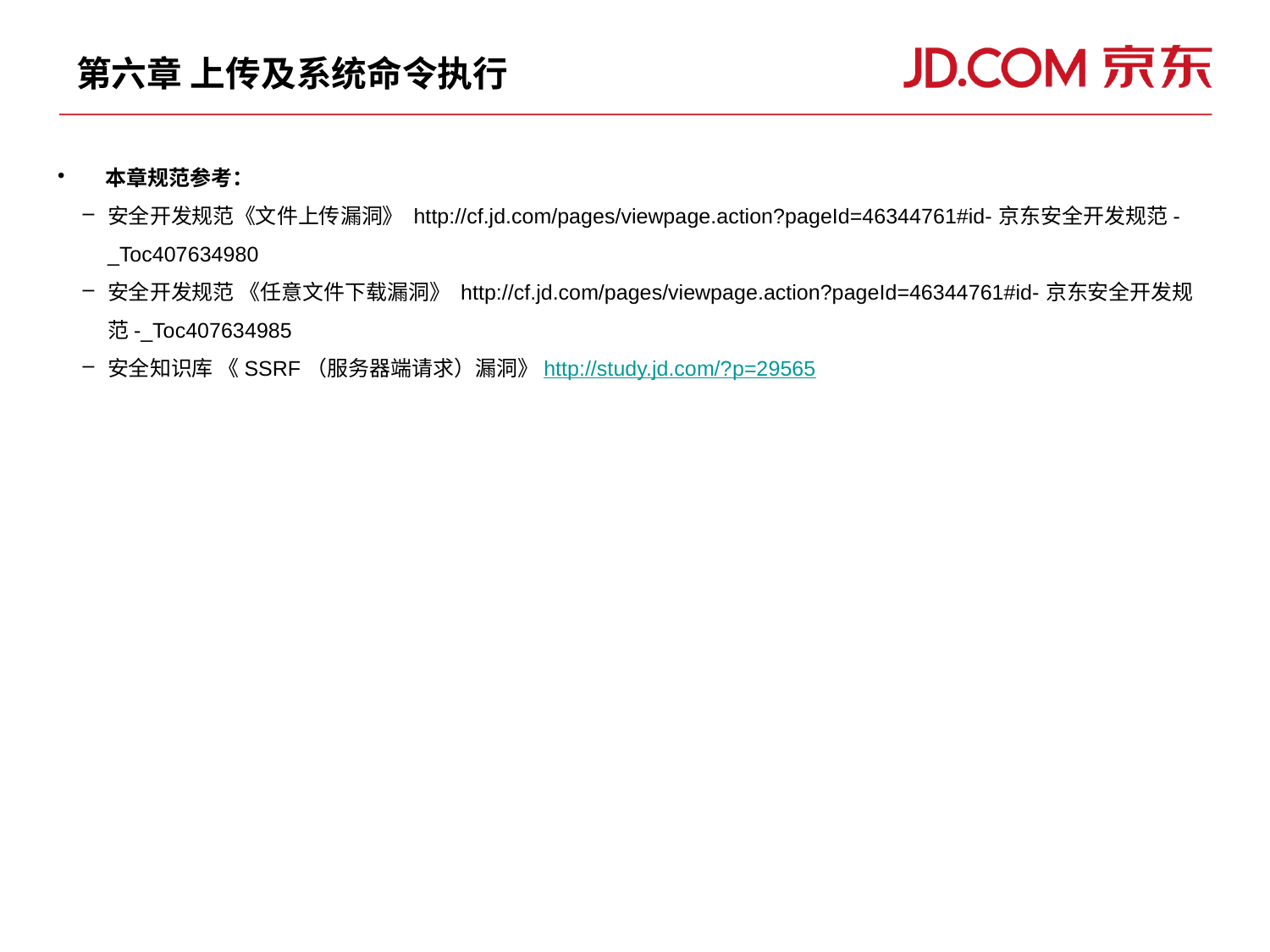

# 第六章 上传及系统命令执行
本章规范参考：
安全开发规范《文件上传漏洞》 http://cf.jd.com/pages/viewpage.action?pageId=46344761#id-京东安全开发规范-_Toc407634980
安全开发规范 《任意文件下载漏洞》 http://cf.jd.com/pages/viewpage.action?pageId=46344761#id-京东安全开发规范-_Toc407634985
安全知识库 《SSRF（服务器端请求）漏洞》http://study.jd.com/?p=29565